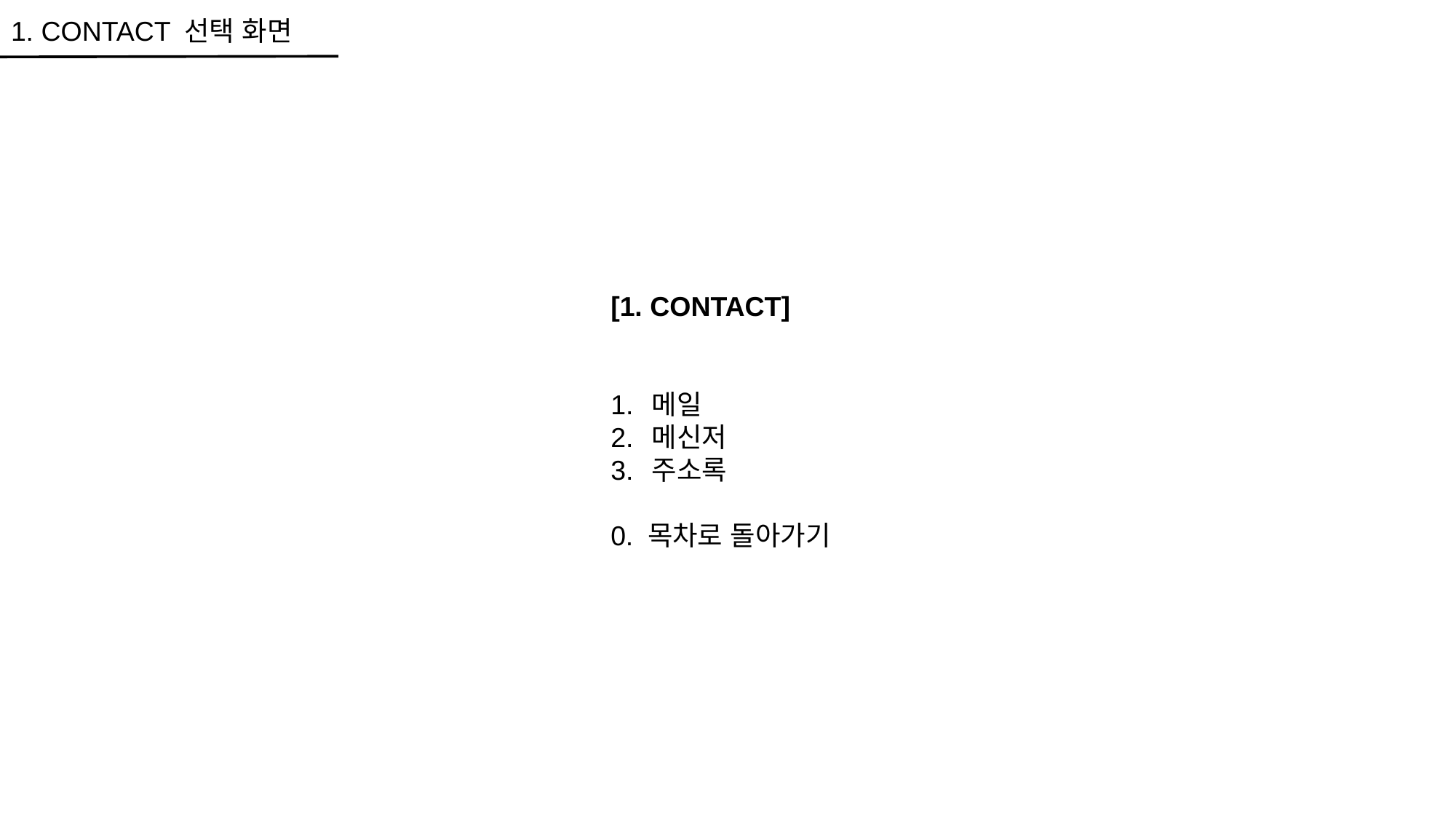

1. CONTACT 선택 화면
[1. CONTACT]

메일
메신저
주소록

0. 목차로 돌아가기